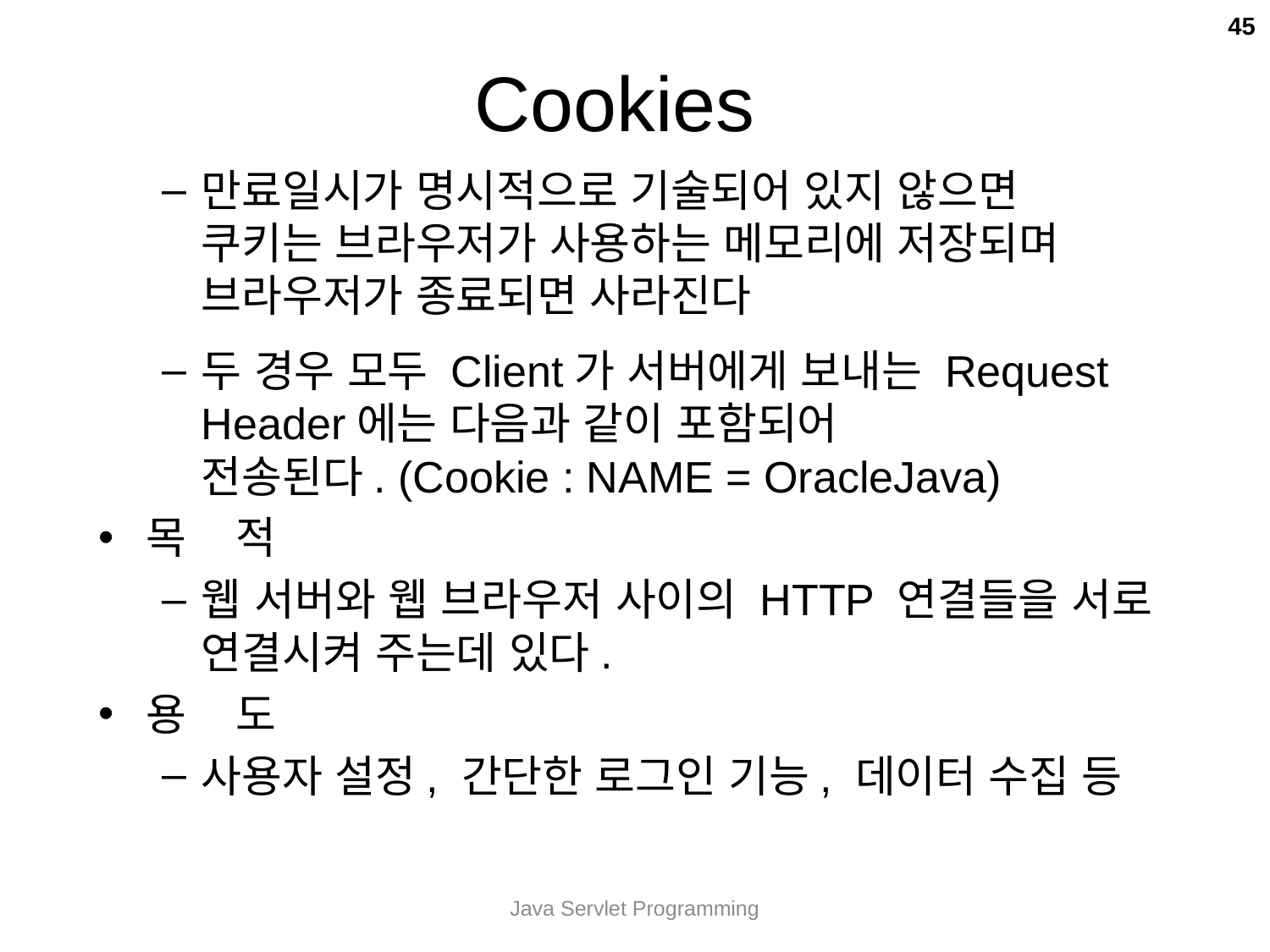

45
# Cookies
만료일시가 명시적으로 기술되어 있지 않으면
쿠키는 브라우저가 사용하는 메모리에 저장되며 브라우저가 종료되면 사라진다
두 경우 모두 Client가 서버에게 보내는 Request Header에는 다음과 같이 포함되어
전송된다. (Cookie : NAME = OracleJava)
목    적
웹 서버와 웹 브라우저 사이의 HTTP 연결들을 서로 연결시켜 주는데 있다.
용    도
사용자 설정, 간단한 로그인 기능, 데이터 수집 등
Java Servlet Programming